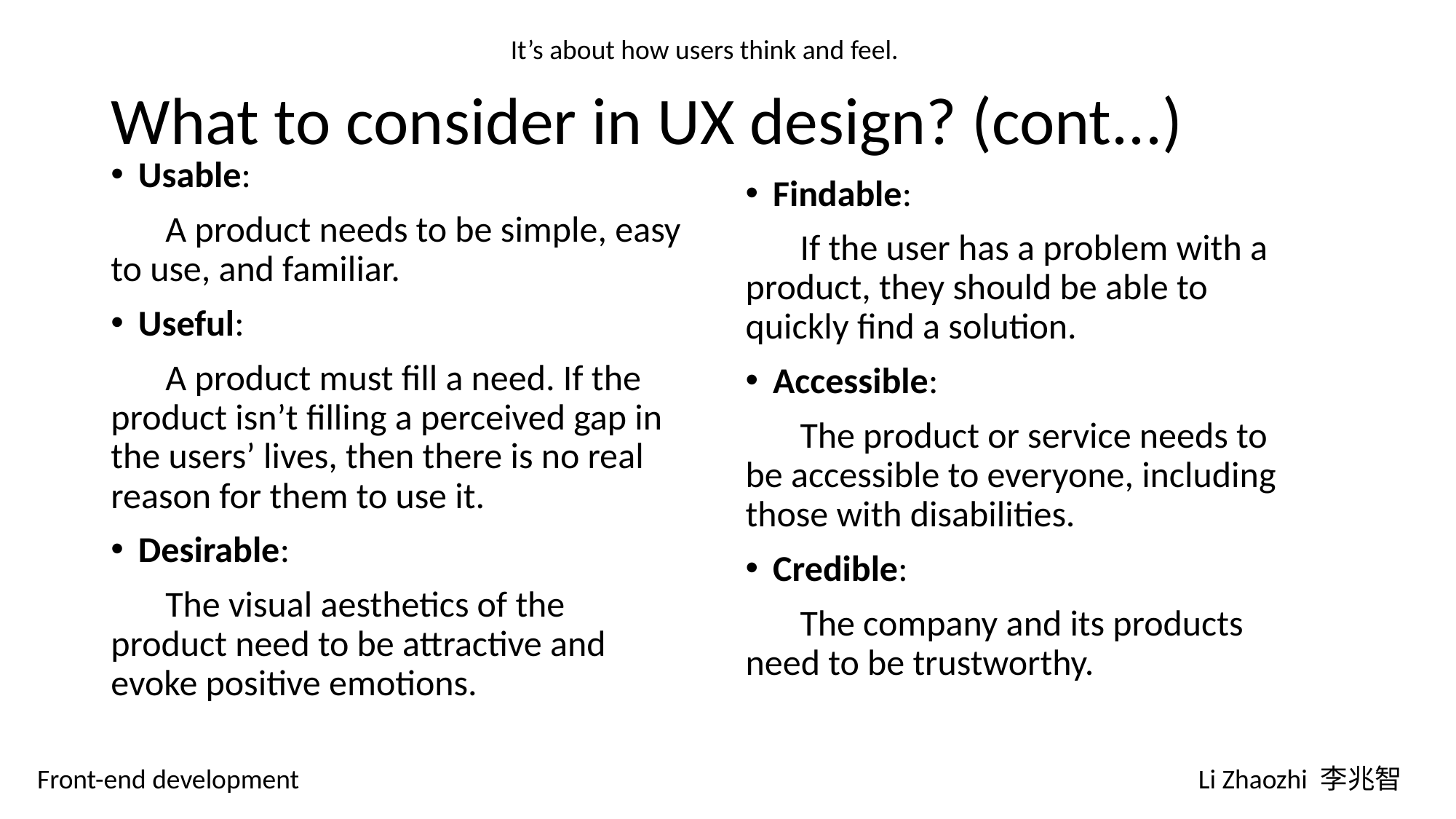

It’s about how users think and feel.
# What to consider in UX design? (cont...)
Usable:
A product needs to be simple, easy to use, and familiar.
Useful:
A product must fill a need. If the product isn’t filling a perceived gap in the users’ lives, then there is no real reason for them to use it.
Desirable:
The visual aesthetics of the product need to be attractive and evoke positive emotions.
Findable:
If the user has a problem with a product, they should be able to quickly find a solution.
Accessible:
The product or service needs to be accessible to everyone, including those with disabilities.
Credible:
The company and its products need to be trustworthy.
Front-end development
Li Zhaozhi 李兆智